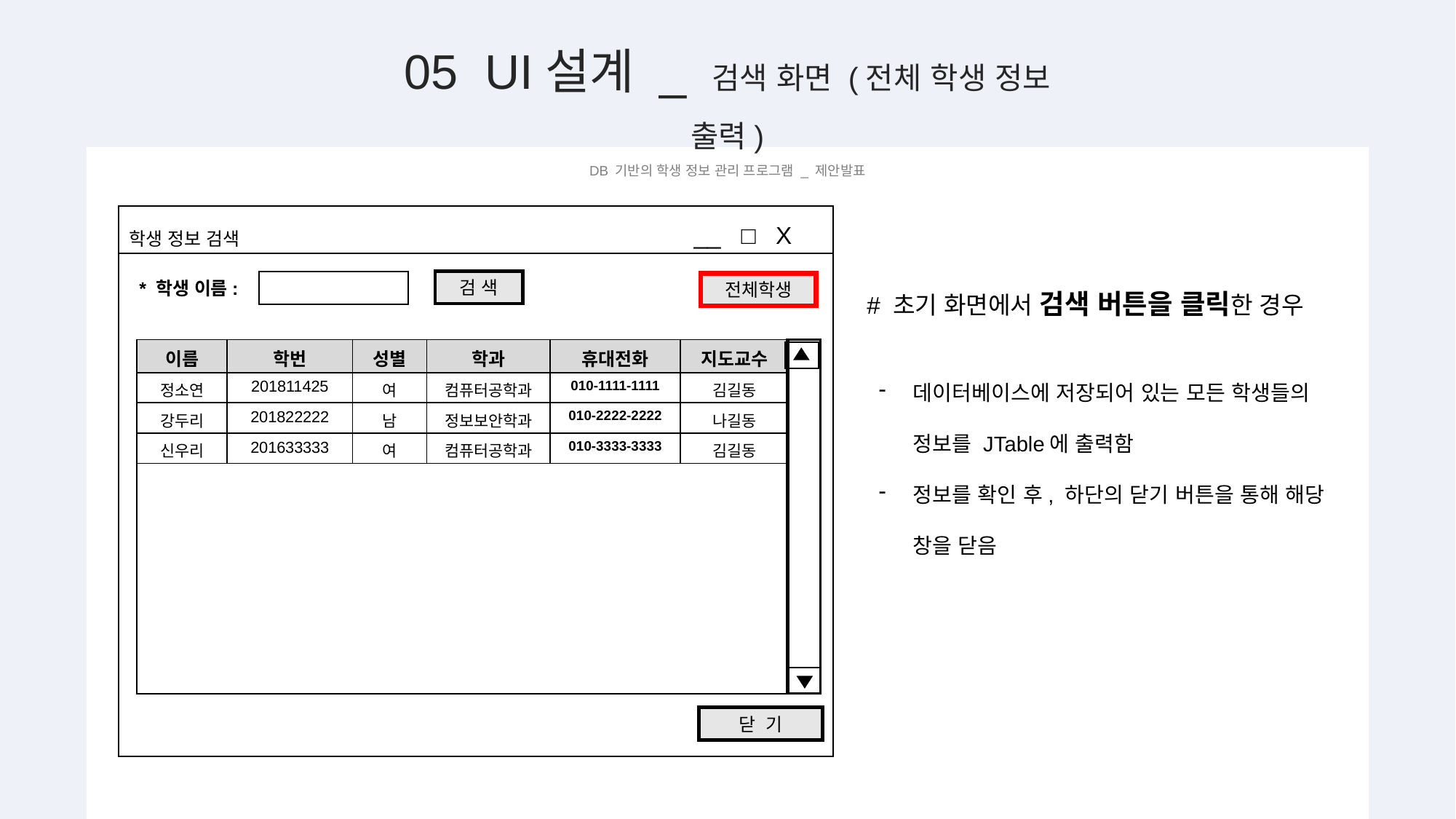

05  UI설계 _ 검색 화면 (전체 학생 정보 출력)
DB 기반의 학생 정보 관리 프로그램 _ 제안발표

|  |
| --- |
|  |
__   □   X
학생 정보 검색
검 색
* 학생 이름:

전체학생
# 초기 화면에서 검색 버튼을 클릭한 경우

| 이름 | 학번 | 성별 | 학과 | 휴대전화 | 지도교수 |
| --- | --- | --- | --- | --- | --- |
| 정소연 | 201811425 | 여 | 컴퓨터공학과 | 010-1111-1111 | 김길동 |
| 강두리 | 201822222 | 남 | 정보보안학과 | 010-2222-2222 | 나길동 |
| 신우리 | 201633333 | 여 | 컴퓨터공학과 | 010-3333-3333 | 김길동 |
|  |  |  |  |  |  |
데이터베이스에 저장되어 있는 모든 학생들의 정보를 JTable에 출력함
정보를 확인 후, 하단의 닫기 버튼을 통해 해당 창을 닫음
닫  기